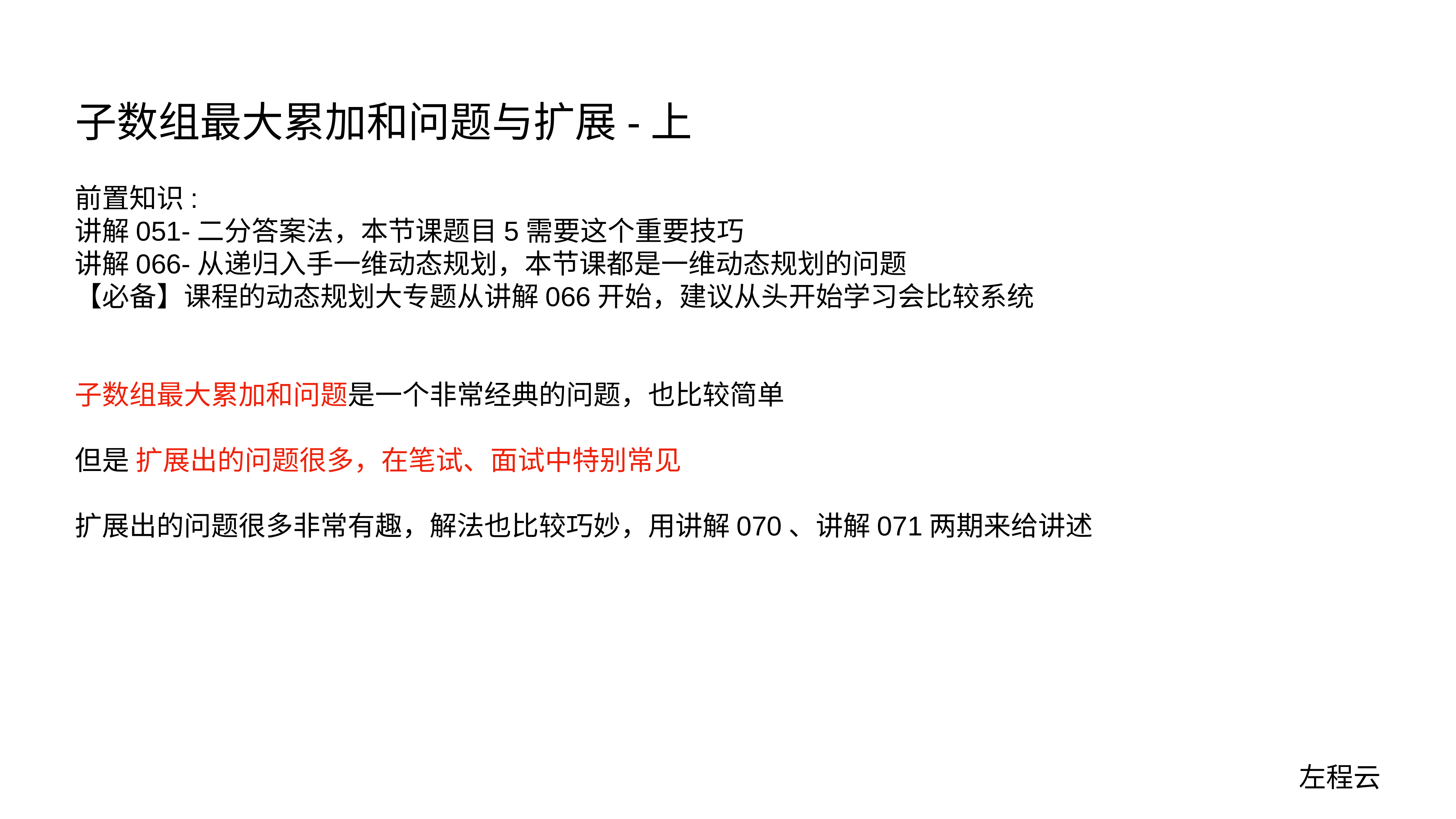

# 子数组最大累加和问题与扩展-上
前置知识:
讲解051-二分答案法，本节课题目5需要这个重要技巧
讲解066-从递归入手一维动态规划，本节课都是一维动态规划的问题
【必备】课程的动态规划大专题从讲解066开始，建议从头开始学习会比较系统

子数组最大累加和问题是一个非常经典的问题，也比较简单

但是 扩展出的问题很多，在笔试、面试中特别常见

扩展出的问题很多非常有趣，解法也比较巧妙，用讲解070、讲解071两期来给讲述
左程云